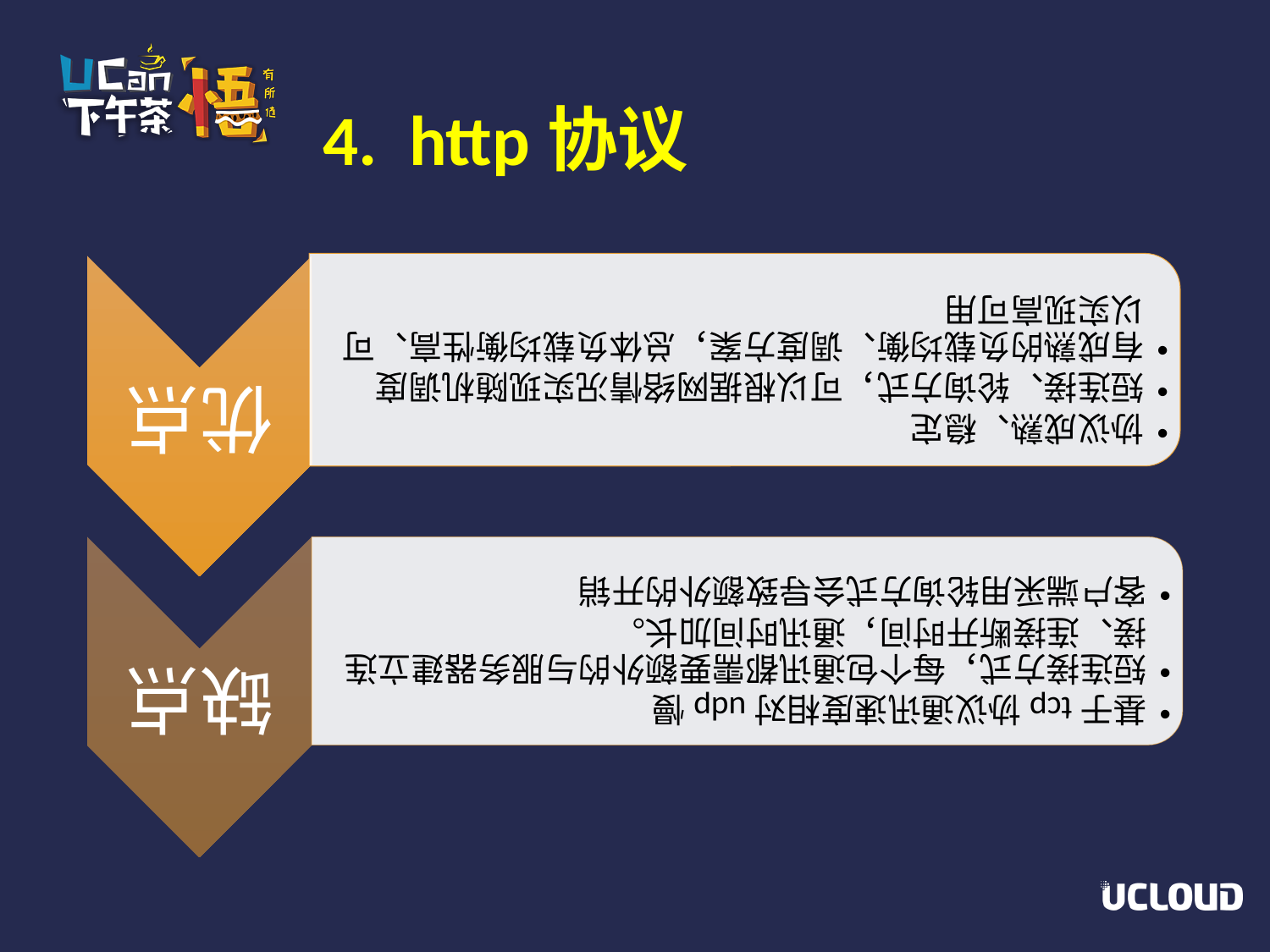

# 4.  http协议
优点
协议成熟、稳定
短连接、轮询方式，可以根据网络情况实现随机调度
有成熟的负载均衡、调度方案，总体负载均衡性高、可以实现高可用
缺点
基于tcp协议通讯速度相对udp慢
短连接方式，每个包通讯都需要额外的与服务器建立连接、连接断开时间，通讯时间加长。
客户端采用轮询方式会导致额外的开销